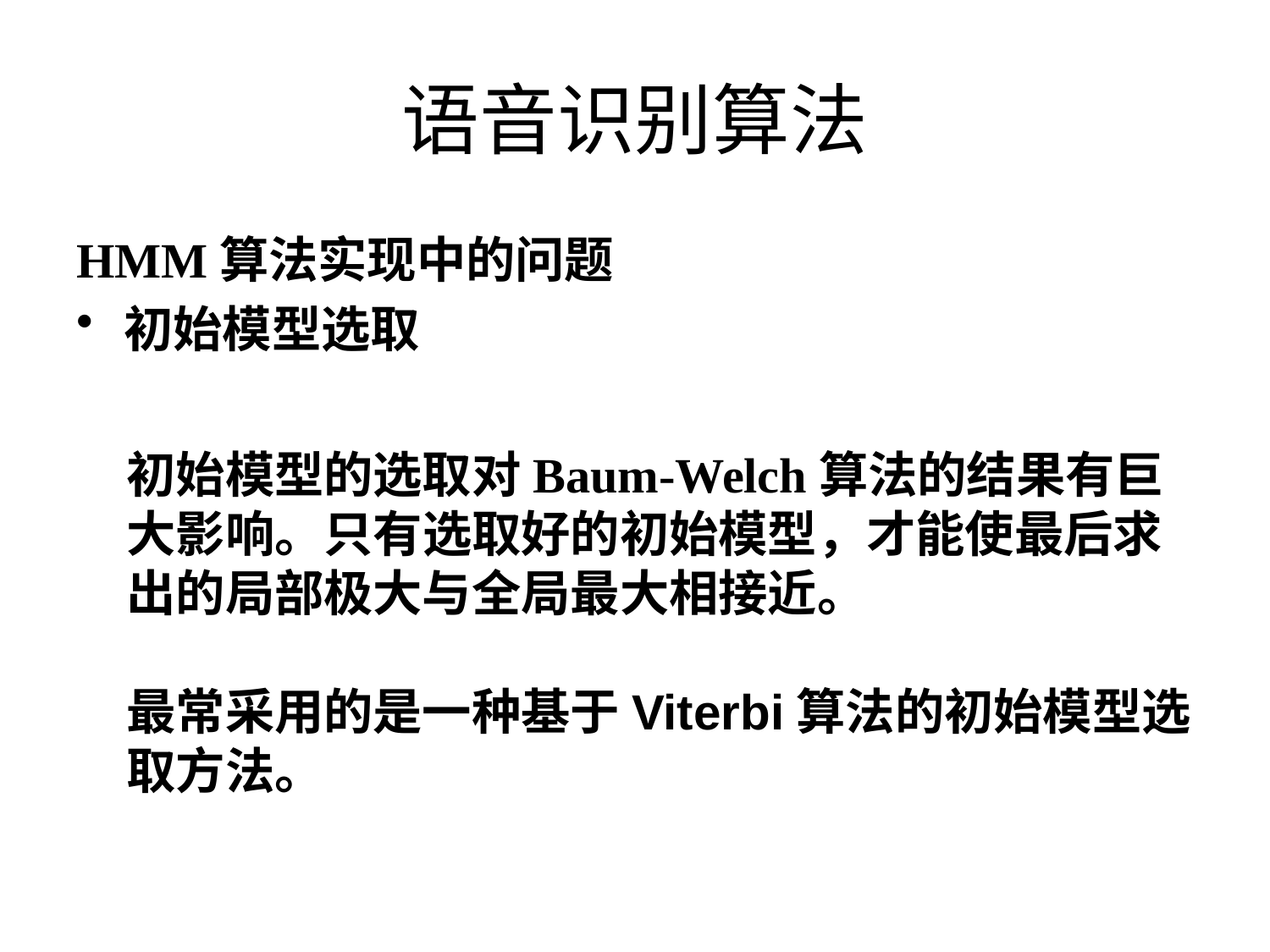

# 语音识别算法
HMM算法实现中的问题
初始模型选取
初始模型的选取对Baum-Welch算法的结果有巨大影响。只有选取好的初始模型，才能使最后求出的局部极大与全局最大相接近。

最常采用的是一种基于Viterbi算法的初始模型选取方法。